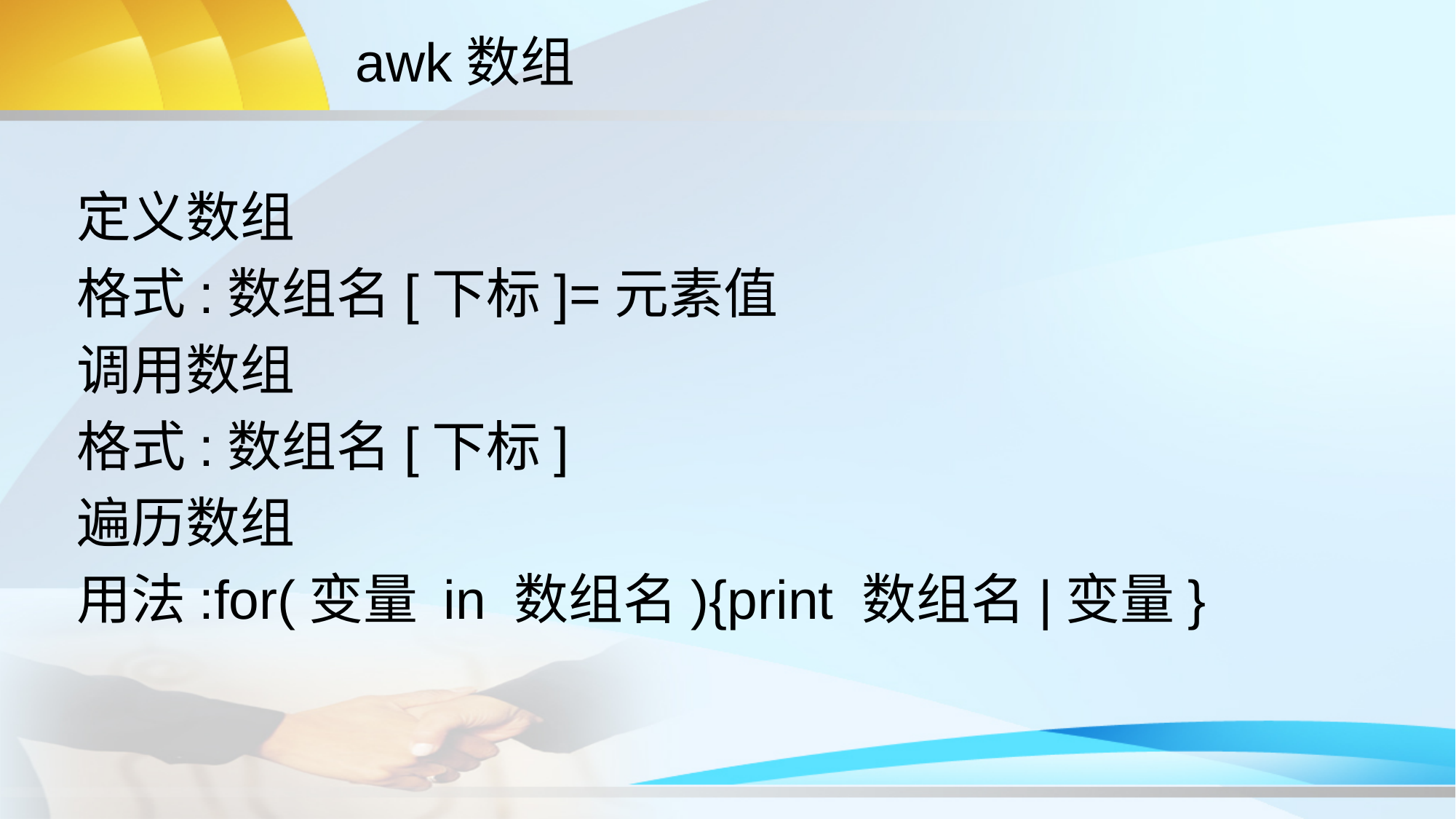

# awk数组
定义数组
格式:数组名[下标]=元素值
调用数组
格式:数组名[下标]
遍历数组
用法:for(变量 in 数组名){print 数组名|变量}